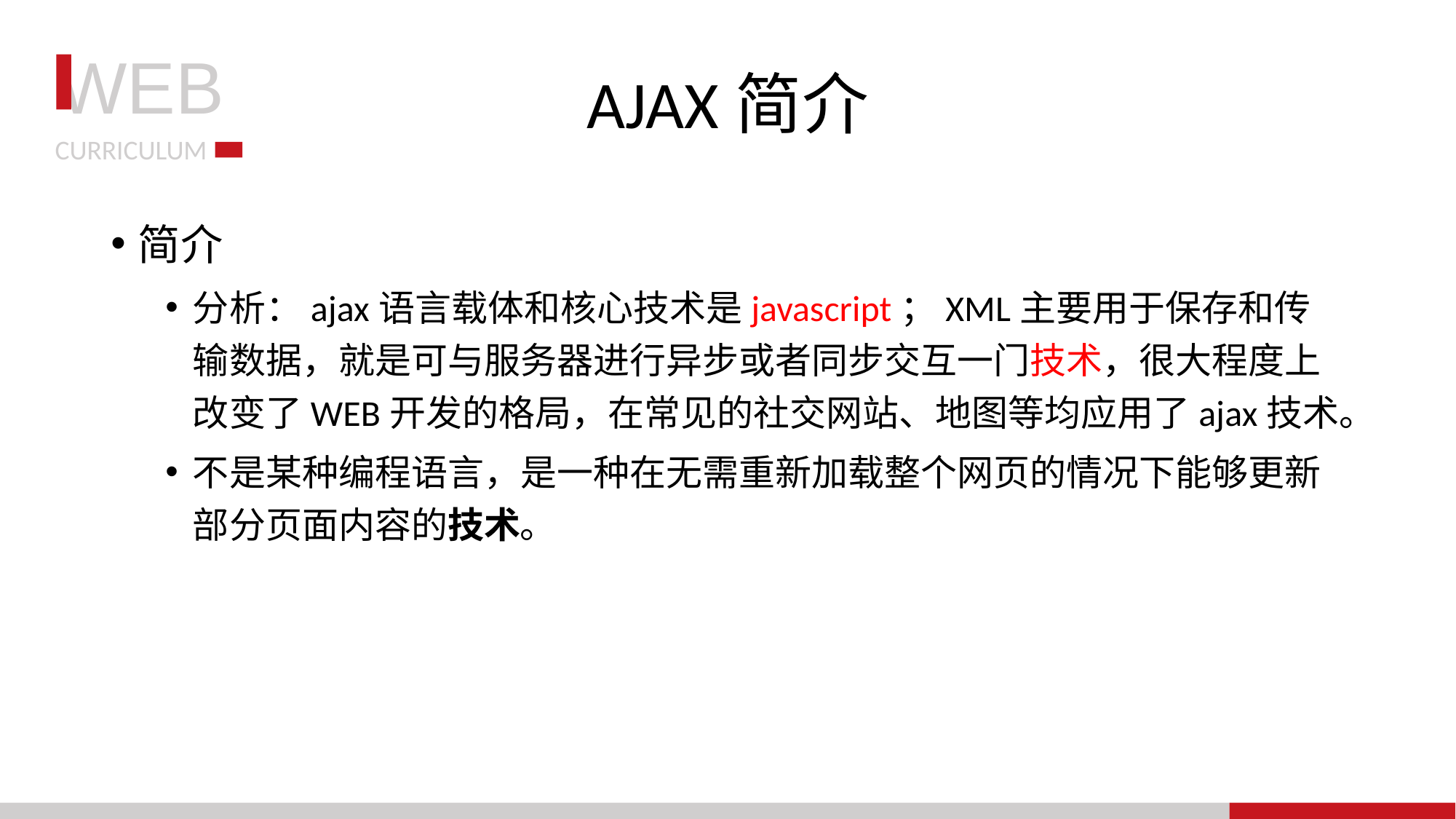

# AJAX简介
简介
分析：ajax语言载体和核心技术是javascript；XML主要用于保存和传输数据，就是可与服务器进行异步或者同步交互一门技术，很大程度上改变了WEB开发的格局，在常见的社交网站、地图等均应用了ajax技术。
不是某种编程语言，是一种在无需重新加载整个网页的情况下能够更新部分页面内容的技术。